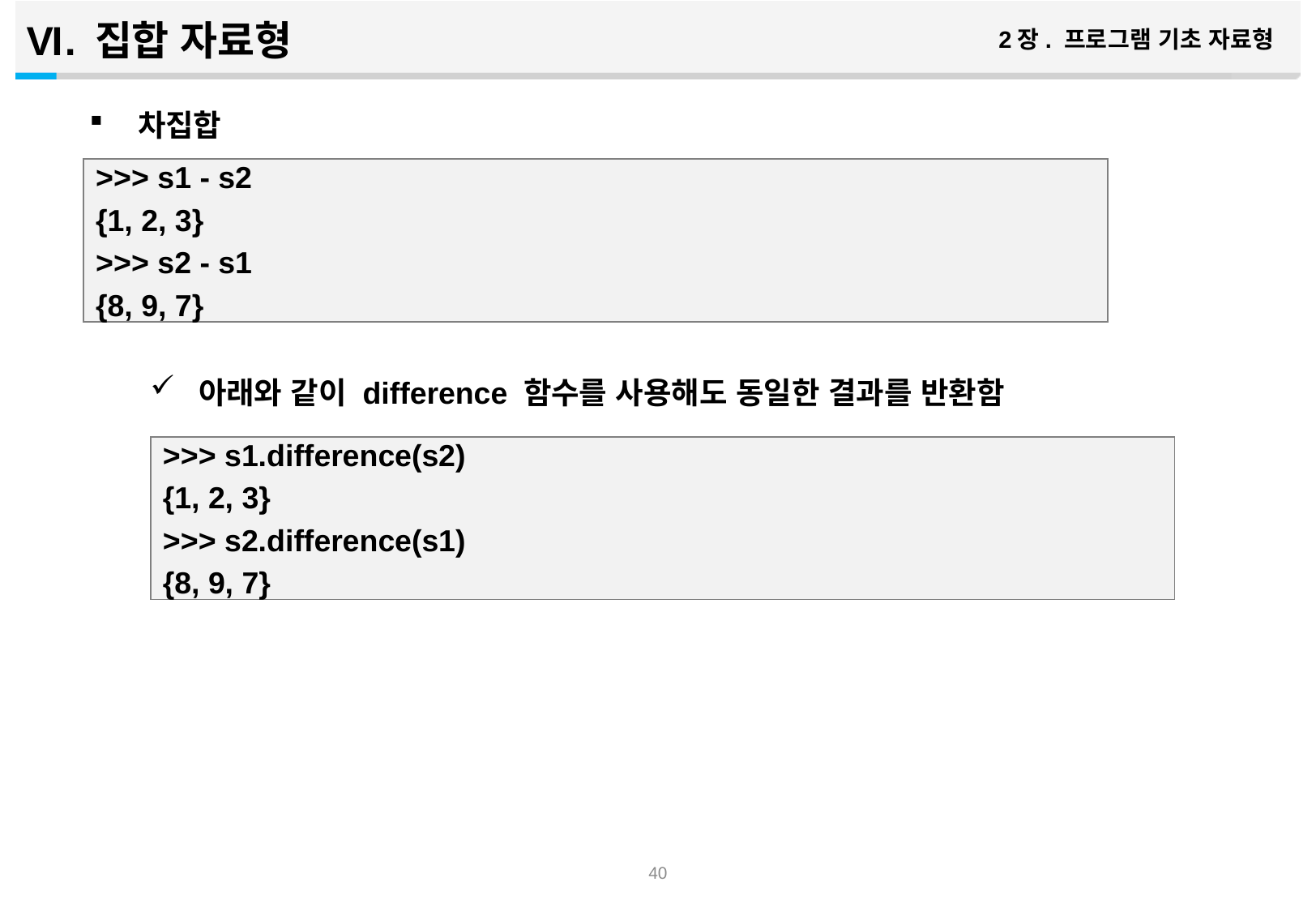

집합 자료형
2장. 프로그램 기초 자료형
차집합

아래와 같이 difference 함수를 사용해도 동일한 결과를 반환함

>>> s1 - s2
{1, 2, 3}
>>> s2 - s1
{8, 9, 7}
>>> s1.difference(s2)
{1, 2, 3}
>>> s2.difference(s1)
{8, 9, 7}
40